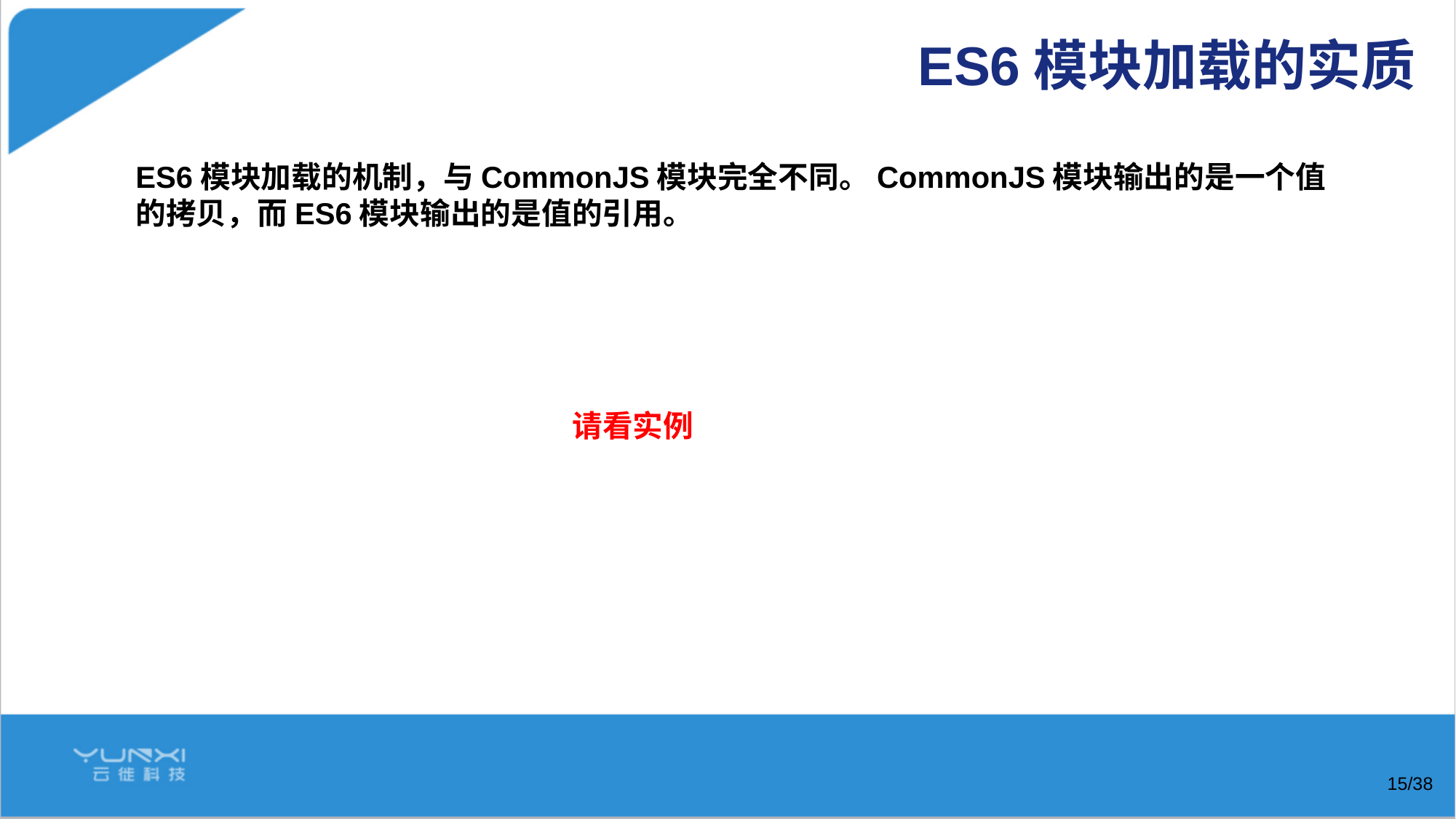

# ES6模块加载的实质
ES6模块加载的机制，与CommonJS模块完全不同。CommonJS模块输出的是一个值的拷贝，而ES6模块输出的是值的引用。

				请看实例
15/38